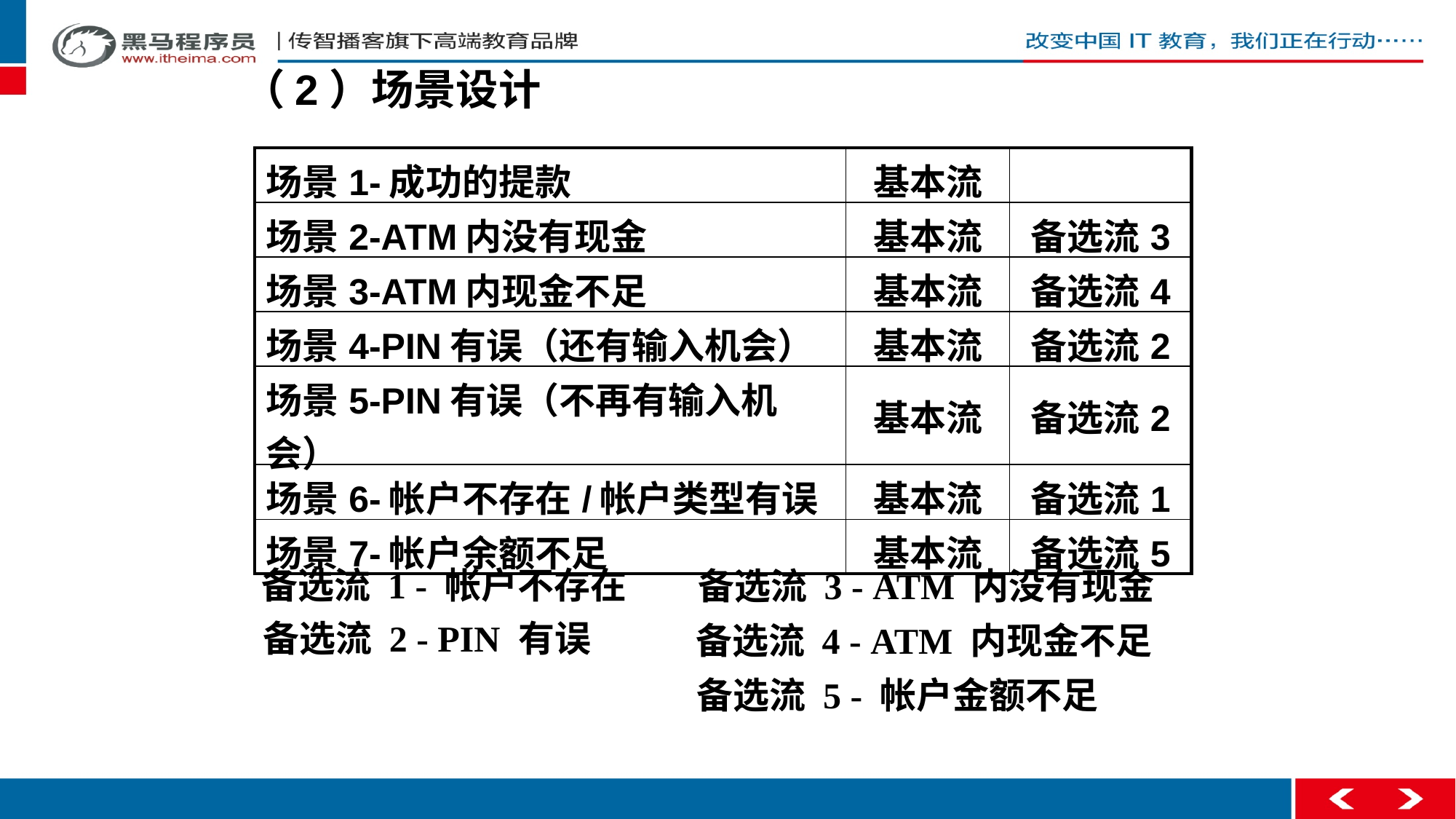

（2）场景设计
| 场景1-成功的提款 | 基本流 |  |
| --- | --- | --- |
| 场景2-ATM内没有现金 | 基本流 | 备选流3 |
| 场景3-ATM内现金不足 | 基本流 | 备选流4 |
| 场景4-PIN有误（还有输入机会） | 基本流 | 备选流2 |
| 场景5-PIN有误（不再有输入机会） | 基本流 | 备选流2 |
| 场景6-帐户不存在/帐户类型有误 | 基本流 | 备选流1 |
| 场景7-帐户余额不足 | 基本流 | 备选流5 |
备选流 1 - 帐户不存在
备选流 3 - ATM 内没有现金
备选流 2 - PIN 有误
备选流 4 - ATM 内现金不足
备选流 5 - 帐户金额不足